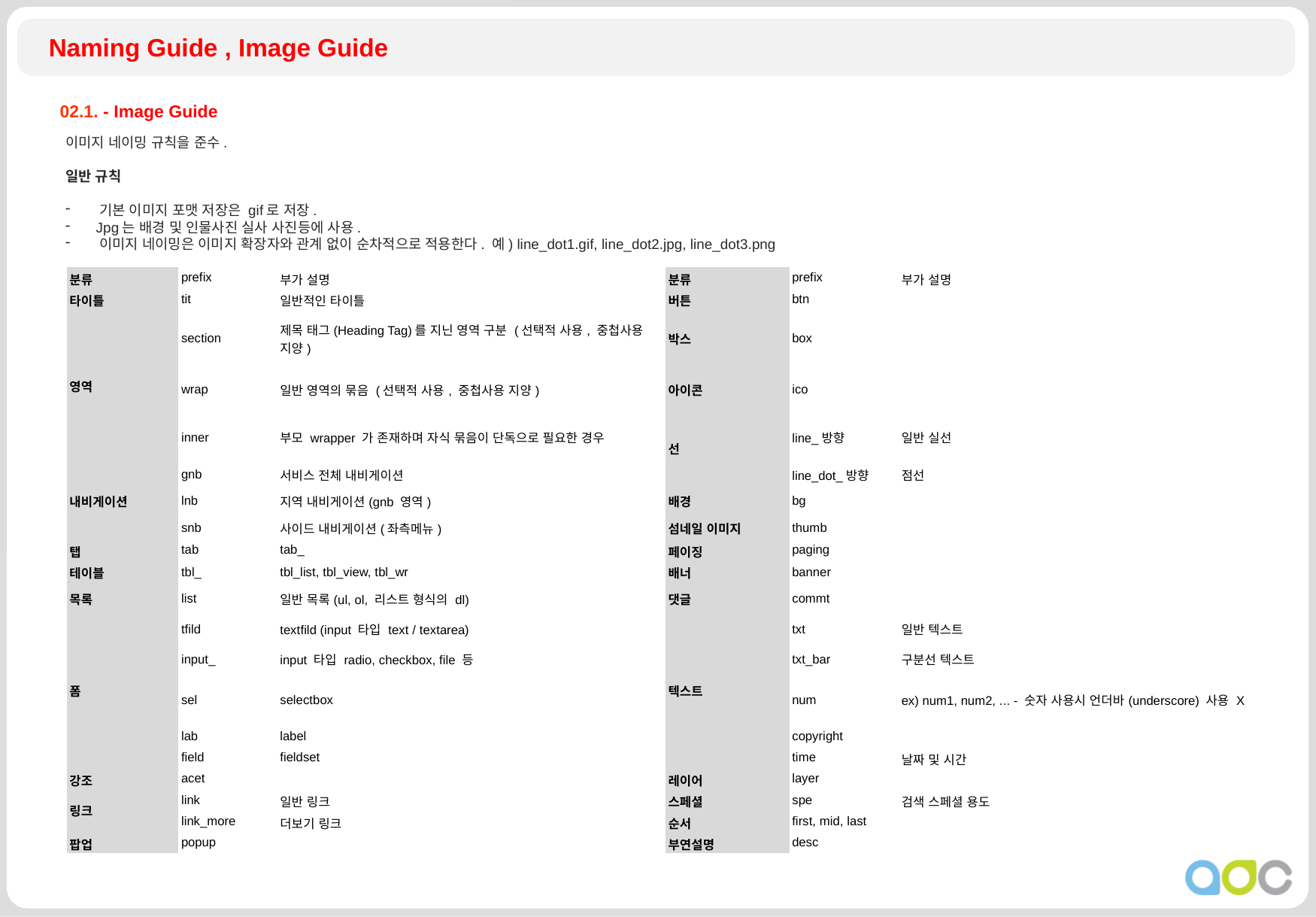

Naming Guide , Image Guide
02.1. - Image Guide
이미지 네이밍 규칙을 준수.

일반 규칙

 기본 이미지 포맷 저장은 gif로 저장.
 Jpg는 배경 및 인물사진 실사 사진등에 사용.
 이미지 네이밍은 이미지 확장자와 관계 없이 순차적으로 적용한다. 예) line_dot1.gif, line_dot2.jpg, line_dot3.png

| 분류 | prefix | 부가 설명 | 분류 | prefix | 부가 설명 |
| --- | --- | --- | --- | --- | --- |
| 타이틀 | tit | 일반적인 타이틀 | 버튼 | btn |  |
| 영역 | section | 제목 태그(Heading Tag)를 지닌 영역 구분 (선택적 사용, 중첩사용 지양) | 박스 | box |  |
|  | wrap | 일반 영역의 묶음 (선택적 사용, 중첩사용 지양) | 아이콘 | ico |  |
|  | inner | 부모 wrapper 가 존재하며 자식 묶음이 단독으로 필요한 경우 | 선 | line\_방향 | 일반 실선 |
| 내비게이션 | gnb | 서비스 전체 내비게이션 |  | line\_dot\_방향 | 점선 |
|  | lnb | 지역 내비게이션(gnb 영역) | 배경 | bg |  |
|  | snb | 사이드 내비게이션(좌측메뉴) | 섬네일 이미지 | thumb |  |
| 탭 | tab | tab\_ | 페이징 | paging |  |
| 테이블 | tbl\_ | tbl\_list, tbl\_view, tbl\_wr | 배너 | banner |  |
| 목록 | list | 일반 목록(ul, ol, 리스트 형식의 dl) | 댓글 | commt |  |
| 폼 | tfild | textfild (input 타입 text / textarea) | 텍스트 | txt | 일반 텍스트 |
|  | input\_ | input 타입 radio, checkbox, file 등 |  | txt\_bar | 구분선 텍스트 |
|  | sel | selectbox |  | num | ex) num1, num2, ... - 숫자 사용시 언더바(underscore) 사용 X |
|  | lab | label |  | copyright |  |
|  | field | fieldset |  | time | 날짜 및 시간 |
| 강조 | acet |  | 레이어 | layer |  |
| 링크 | link | 일반 링크 | 스페셜 | spe | 검색 스페셜 용도 |
|  | link\_more | 더보기 링크 | 순서 | first, mid, last |  |
| 팝업 | popup |  | 부연설명 | desc |  |